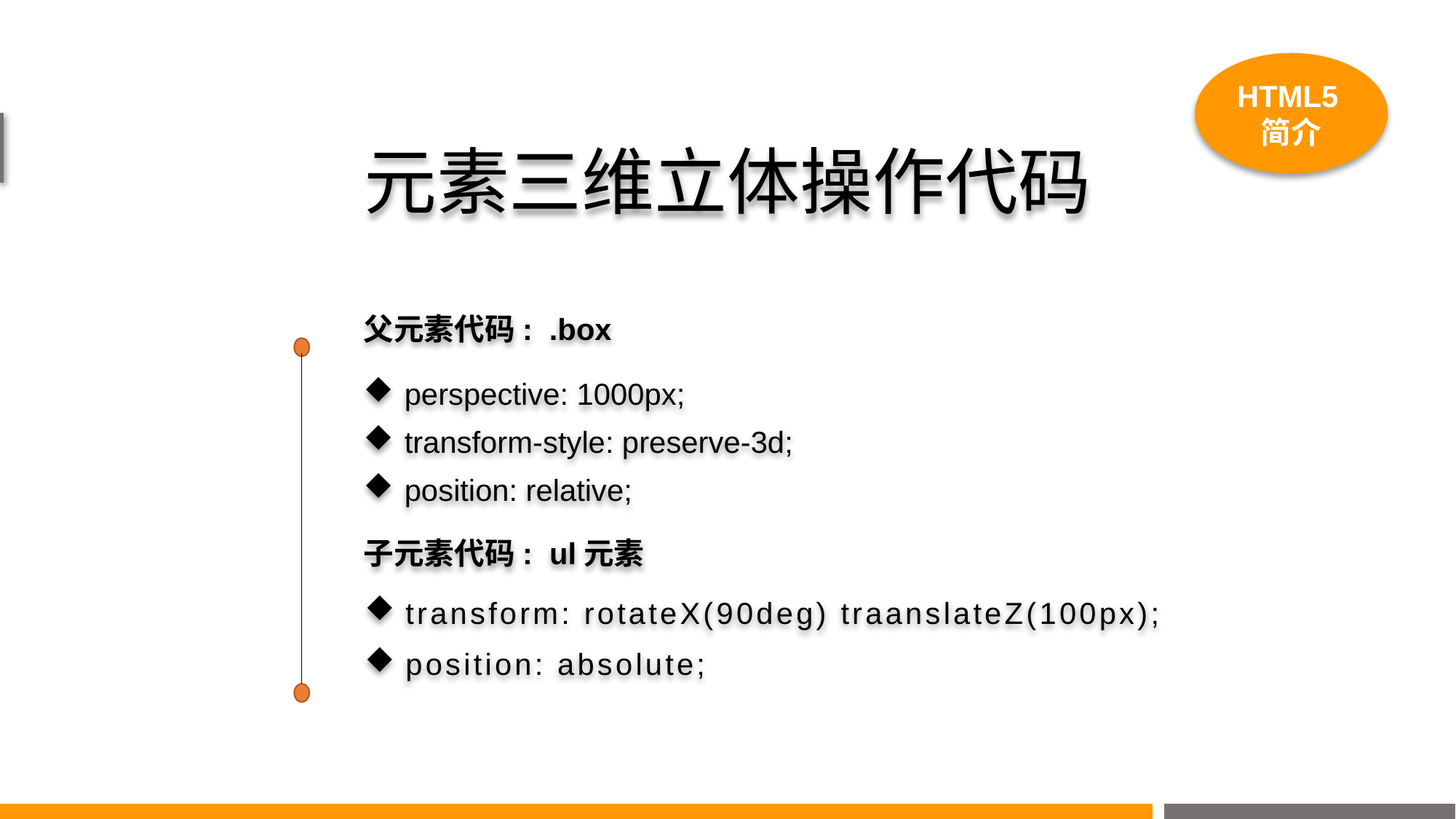

HTML5简介

# 元素三维立体操作代码
父元素代码:  .box

perspective: 1000px;
transform-style: preserve-3d;
position: relative;
子元素代码:  ul元素
transform: rotateX(90deg) traanslateZ(100px);
position: absolute;